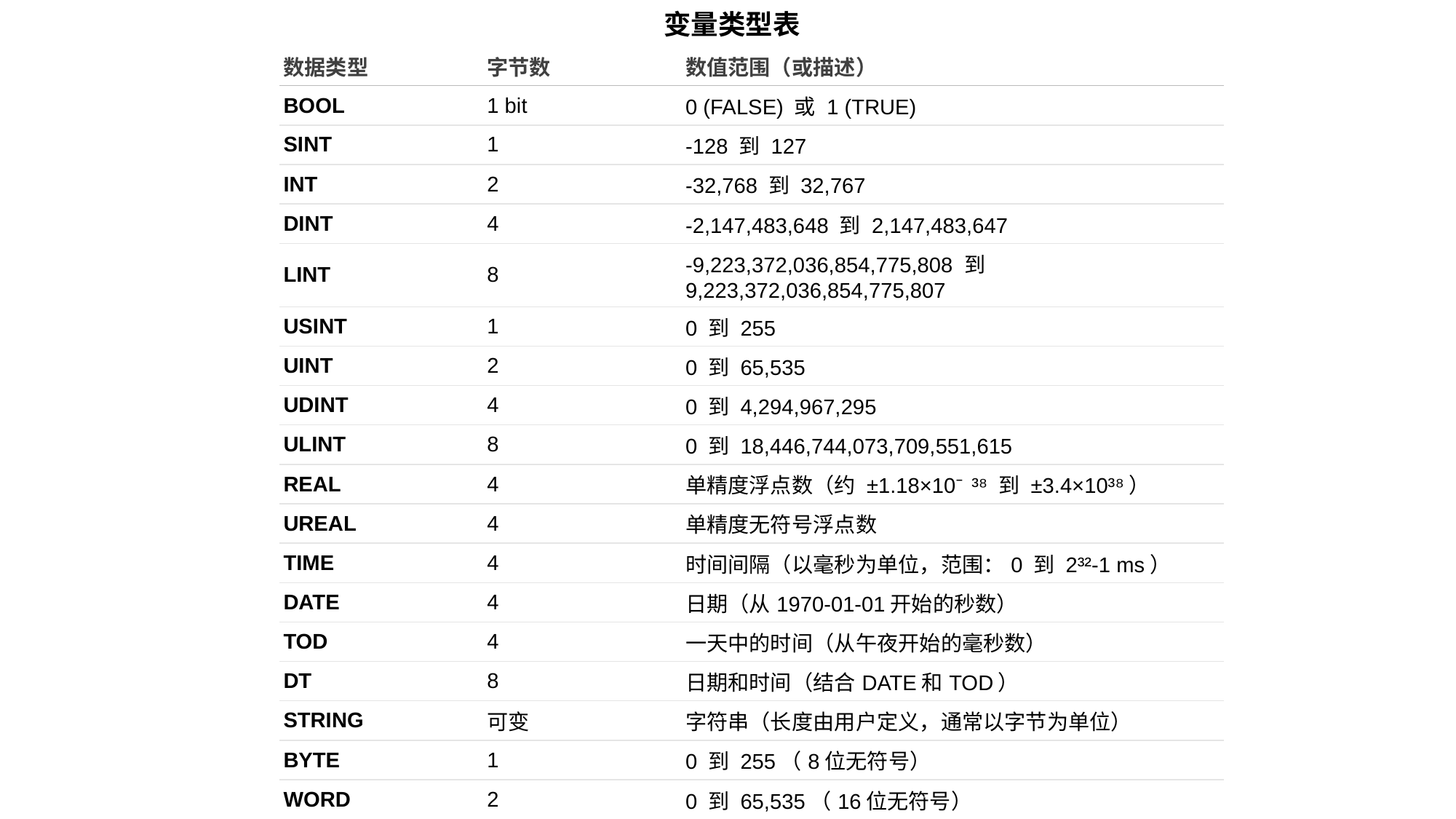

变量类型表
| 数据类型 | 字节数 | 数值范围（或描述） |
| --- | --- | --- |
| BOOL | 1 bit | 0 (FALSE) 或 1 (TRUE) |
| SINT | 1 | -128 到 127 |
| INT | 2 | -32,768 到 32,767 |
| DINT | 4 | -2,147,483,648 到 2,147,483,647 |
| LINT | 8 | -9,223,372,036,854,775,808 到 9,223,372,036,854,775,807 |
| USINT | 1 | 0 到 255 |
| UINT | 2 | 0 到 65,535 |
| UDINT | 4 | 0 到 4,294,967,295 |
| ULINT | 8 | 0 到 18,446,744,073,709,551,615 |
| REAL | 4 | 单精度浮点数（约 ±1.18×10⁻³⁸ 到 ±3.4×10³⁸） |
| UREAL | 4 | 单精度无符号浮点数 |
| TIME | 4 | 时间间隔（以毫秒为单位，范围：0 到 2³²-1 ms） |
| DATE | 4 | 日期（从1970-01-01开始的秒数） |
| TOD | 4 | 一天中的时间（从午夜开始的毫秒数） |
| DT | 8 | 日期和时间（结合DATE和TOD） |
| STRING | 可变 | 字符串（长度由用户定义，通常以字节为单位） |
| BYTE | 1 | 0 到 255（8位无符号） |
| WORD | 2 | 0 到 65,535（16位无符号） |
| DWORD | 4 | 0 到 4,294,967,295（32位无符号） |
| LWORD | 8 | 0 到 18,446,744,073,709,551,615（64位无符号） |